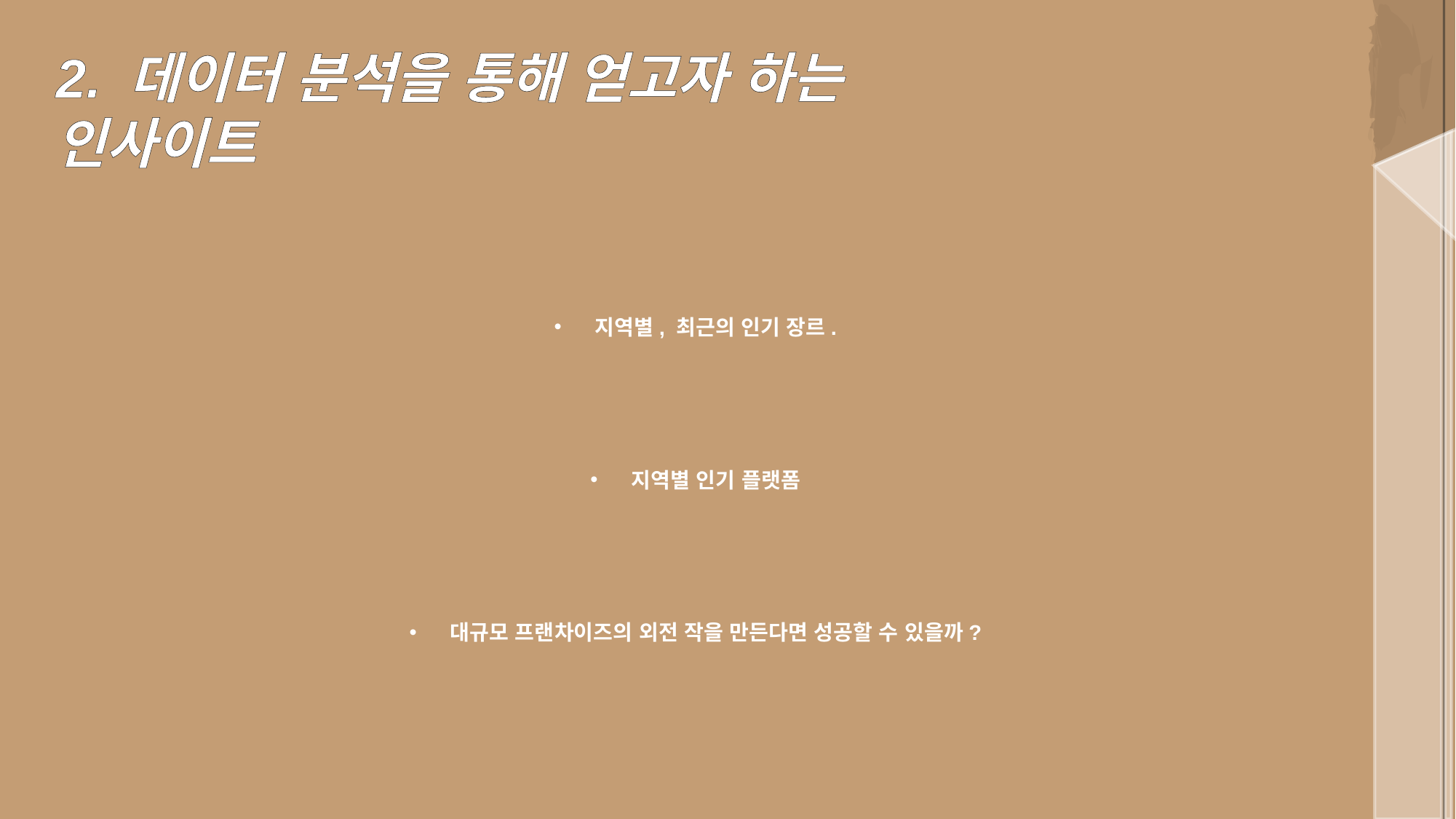

2. 데이터 분석을 통해 얻고자 하는 인사이트

지역별, 최근의 인기 장르.

지역별 인기 플랫폼

대규모 프랜차이즈의 외전 작을 만든다면 성공할 수 있을까?